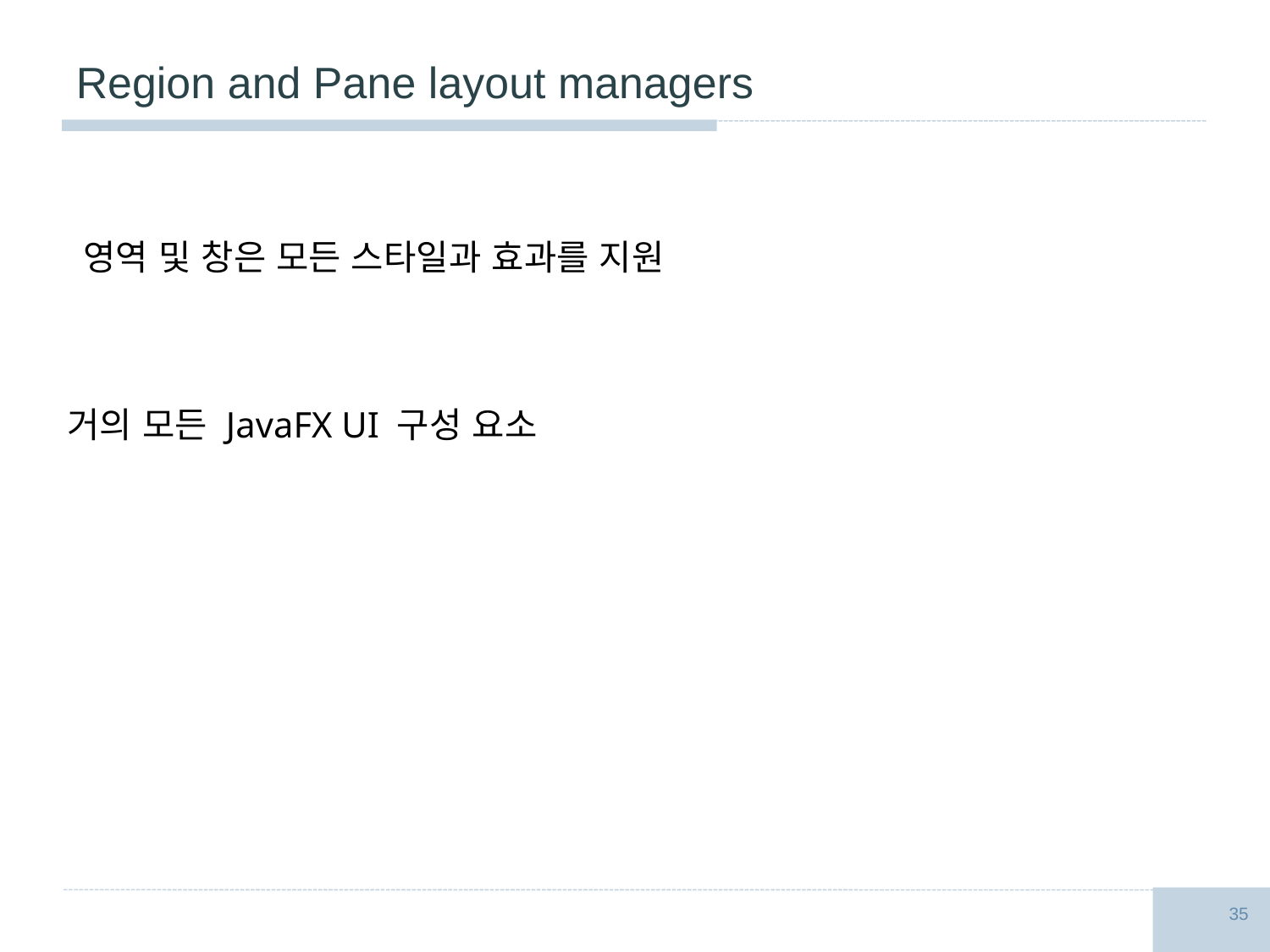

# Region and Pane layout managers
영역 및 창은 모든 스타일과 효과를 지원
거의 모든 JavaFX UI 구성 요소